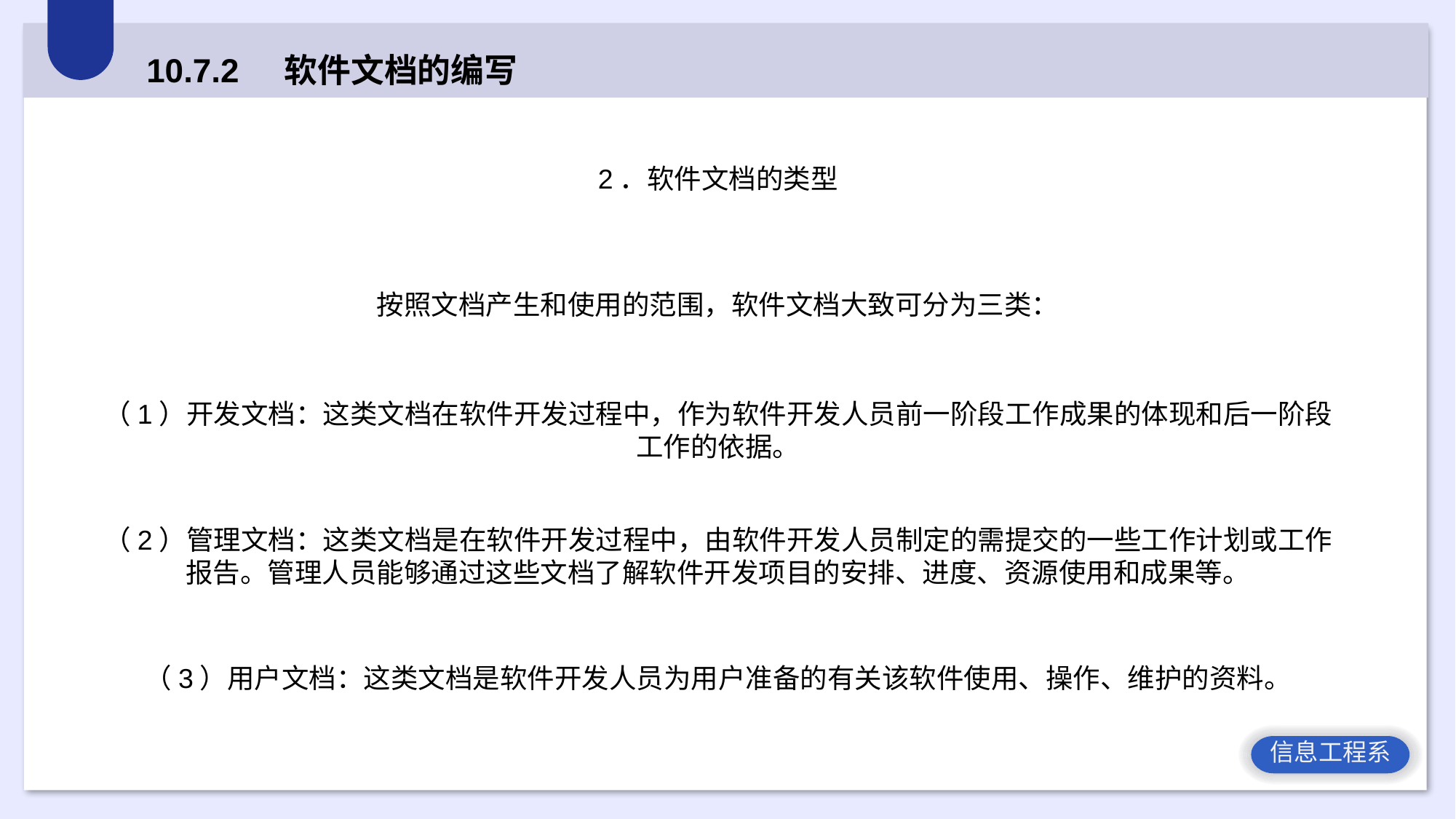

10.7.2    软件文档的编写
2．软件文档的类型
按照文档产生和使用的范围，软件文档大致可分为三类：
（1）开发文档：这类文档在软件开发过程中，作为软件开发人员前一阶段工作成果的体现和后一阶段工作的依据。
（2）管理文档：这类文档是在软件开发过程中，由软件开发人员制定的需提交的一些工作计划或工作报告。管理人员能够通过这些文档了解软件开发项目的安排、进度、资源使用和成果等。
（3）用户文档：这类文档是软件开发人员为用户准备的有关该软件使用、操作、维护的资料。